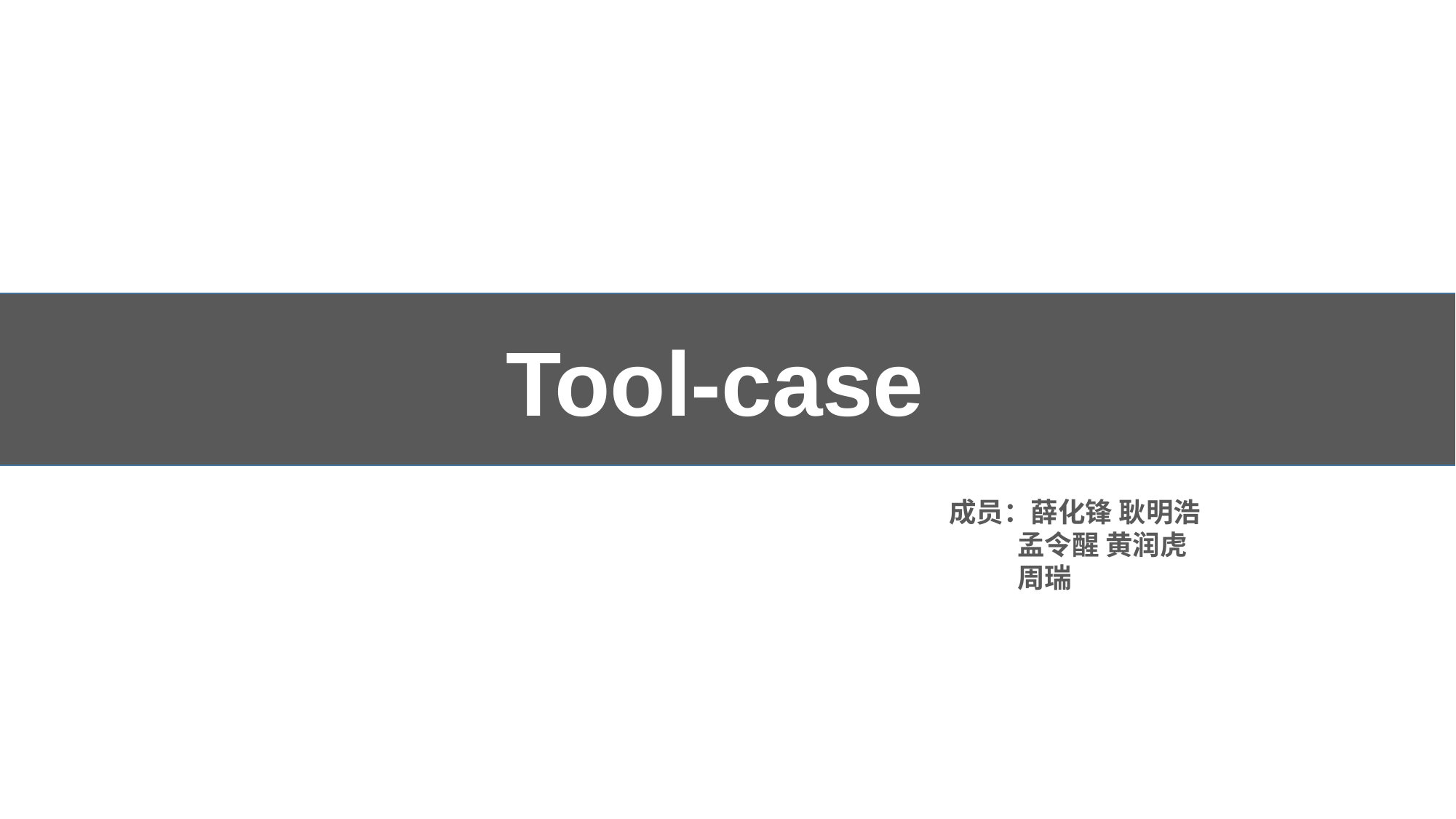

# Tool-case
成员：薛化锋 耿明浩
          孟令醒 黄润虎
          周瑞